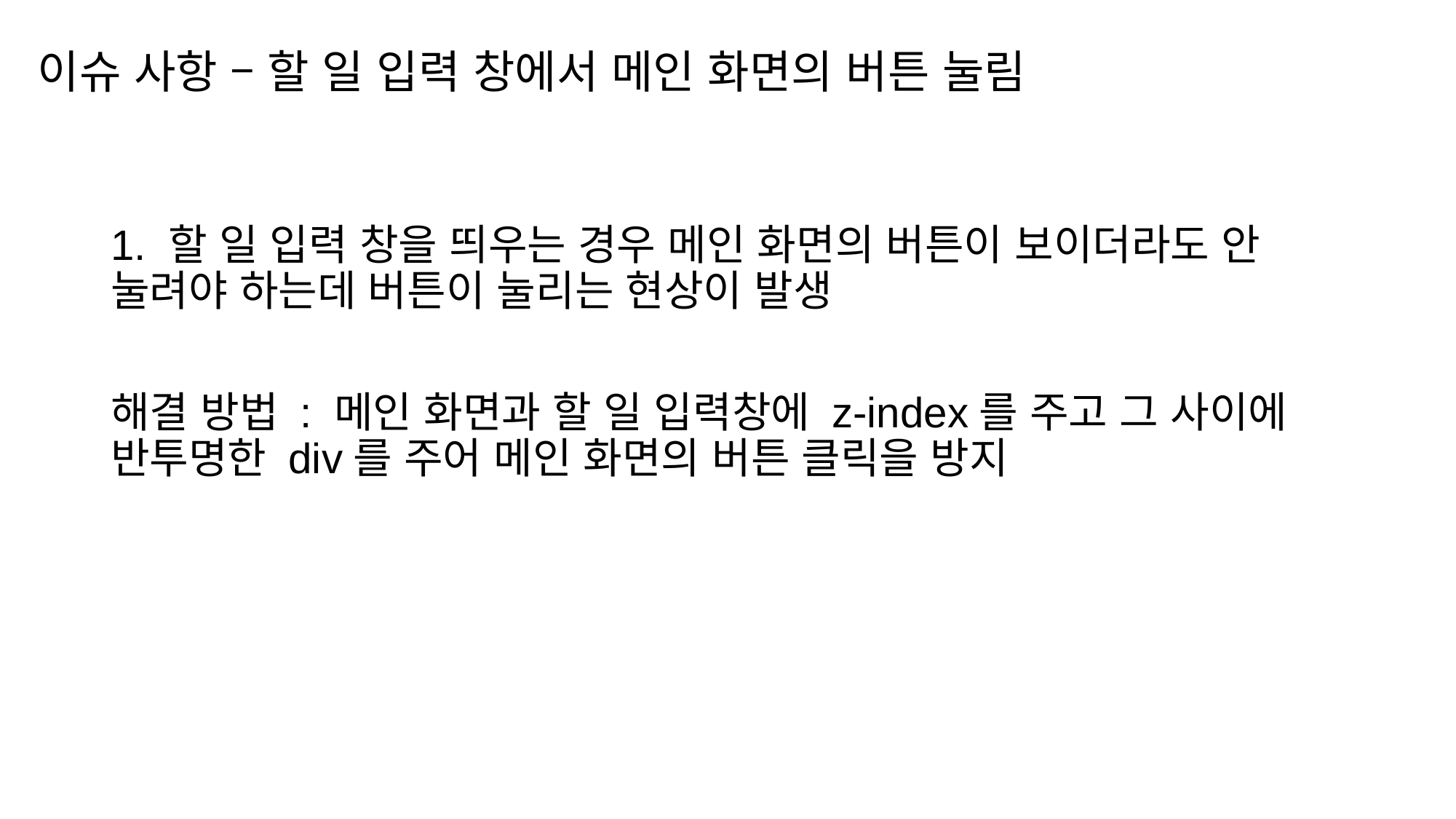

이슈 사항 – 할 일 입력 창에서 메인 화면의 버튼 눌림
1. 할 일 입력 창을 띄우는 경우 메인 화면의 버튼이 보이더라도 안 눌려야 하는데 버튼이 눌리는 현상이 발생

해결 방법 : 메인 화면과 할 일 입력창에 z-index를 주고 그 사이에 반투명한 div를 주어 메인 화면의 버튼 클릭을 방지